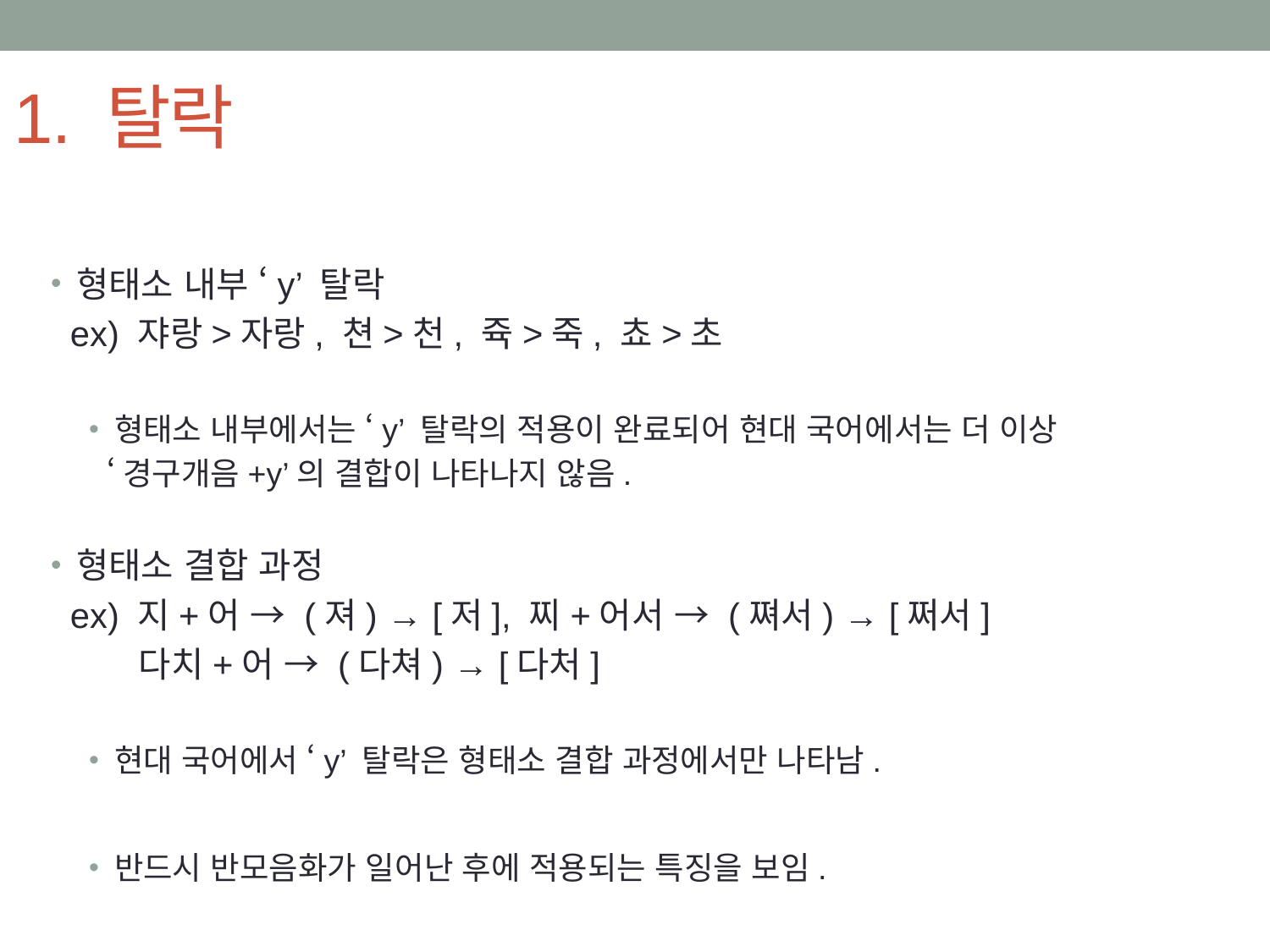

# 1. 탈락

형태소 내부 ‘y’ 탈락
  ex) 쟈랑>자랑, 쳔>천, 쥭>죽, 쵸>초

형태소 내부에서는 ‘y’ 탈락의 적용이 완료되어 현대 국어에서는 더 이상
  ‘경구개음+y’의 결합이 나타나지 않음.

형태소 결합 과정
  ex) 지+어 → (져) → [저], 찌+어서 → (쪄서) → [쩌서]
        다치+어 → (다쳐) → [다처]

현대 국어에서 ‘y’ 탈락은 형태소 결합 과정에서만 나타남.

반드시 반모음화가 일어난 후에 적용되는 특징을 보임.